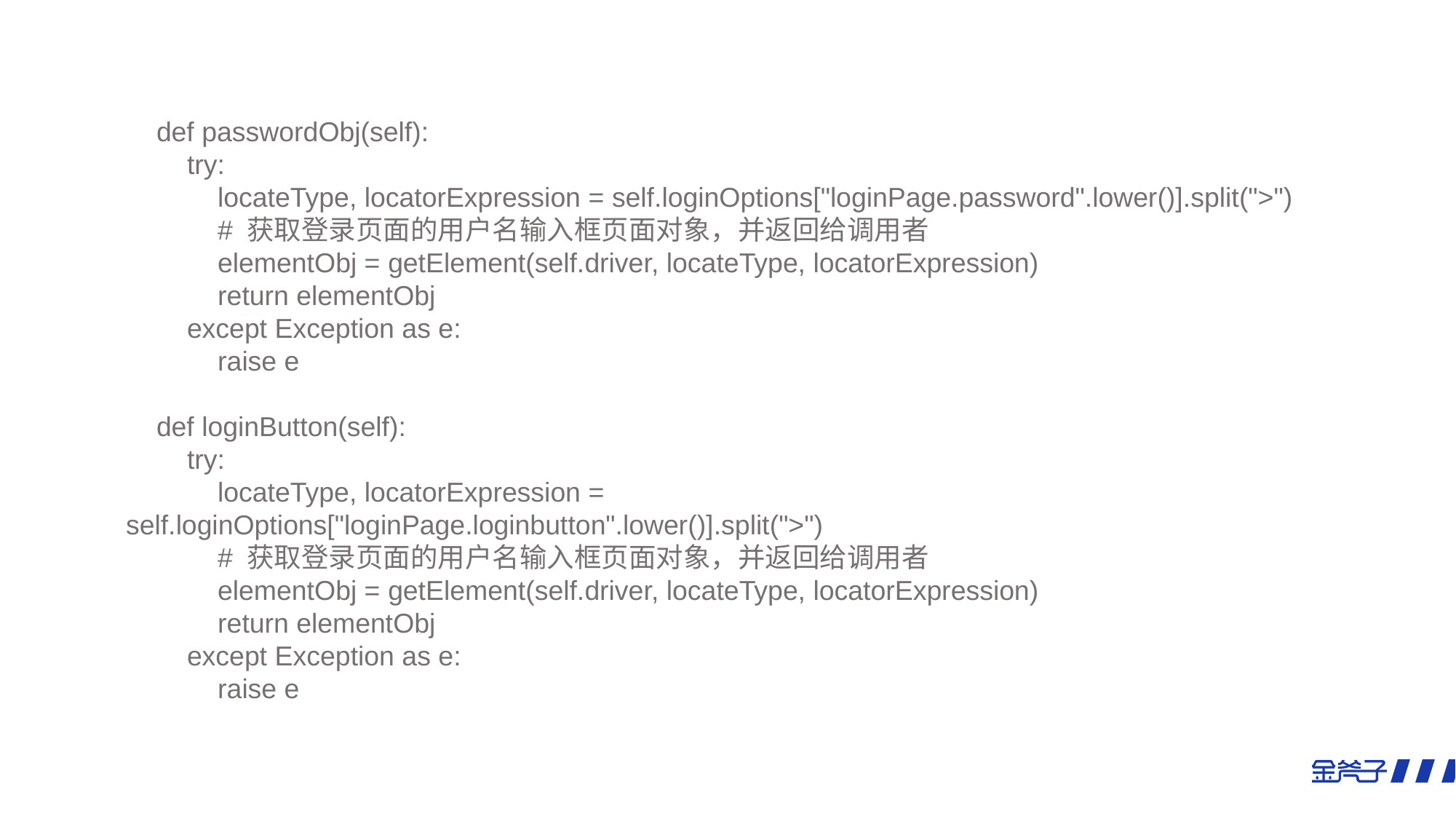

def passwordObj(self):
        try:
            locateType, locatorExpression = self.loginOptions["loginPage.password".lower()].split(">")
            # 获取登录页面的用户名输入框页面对象，并返回给调用者
            elementObj = getElement(self.driver, locateType, locatorExpression)
            return elementObj
        except Exception as e:
            raise e

    def loginButton(self):
        try:
            locateType, locatorExpression = self.loginOptions["loginPage.loginbutton".lower()].split(">")
            # 获取登录页面的用户名输入框页面对象，并返回给调用者
            elementObj = getElement(self.driver, locateType, locatorExpression)
            return elementObj
        except Exception as e:
            raise e